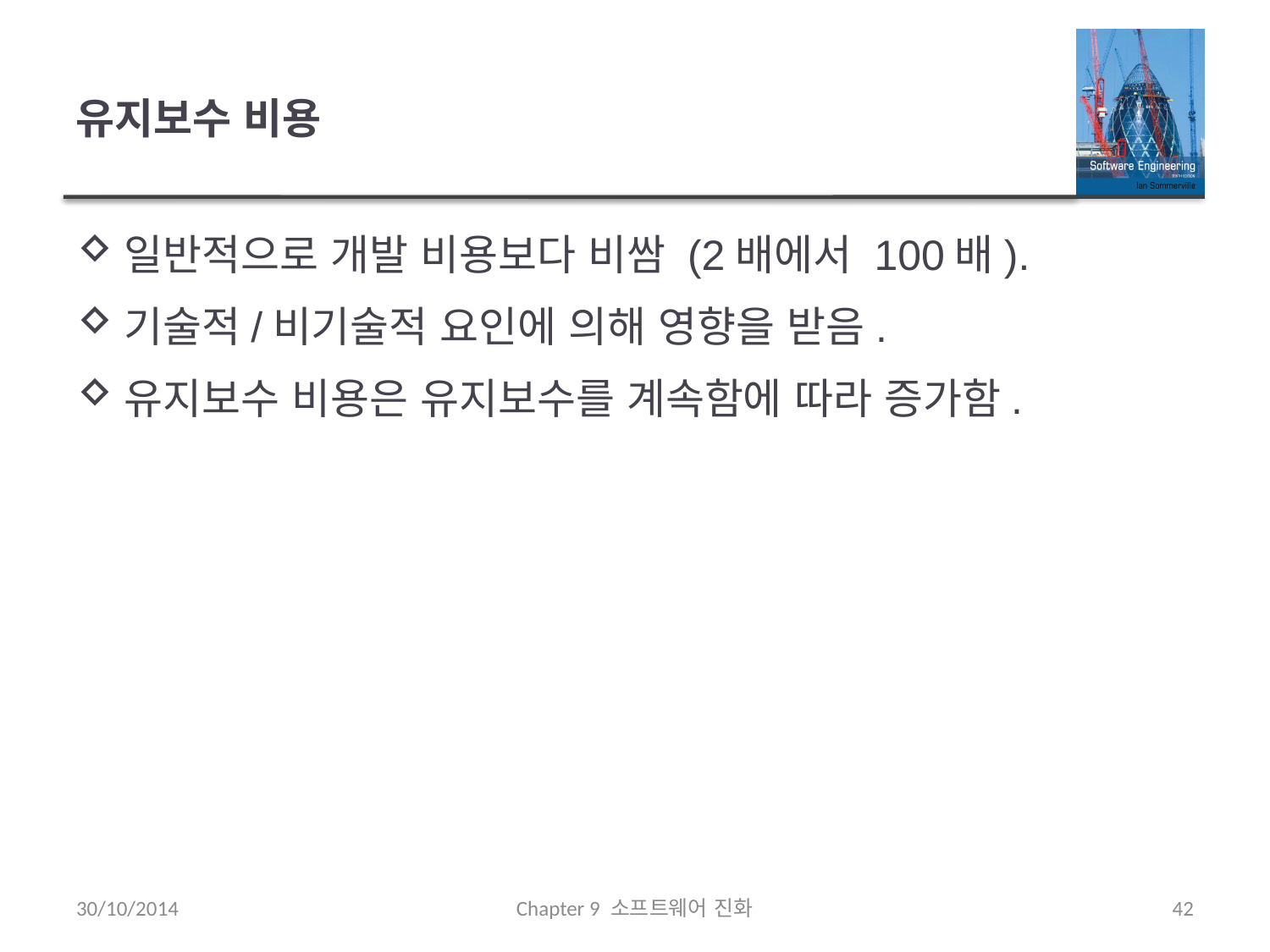

# 유지보수 비용
일반적으로 개발 비용보다 비쌈 (2배에서 100배).
기술적/비기술적 요인에 의해 영향을 받음.
유지보수 비용은 유지보수를 계속함에 따라 증가함.
30/10/2014
Chapter 9 소프트웨어 진화
42